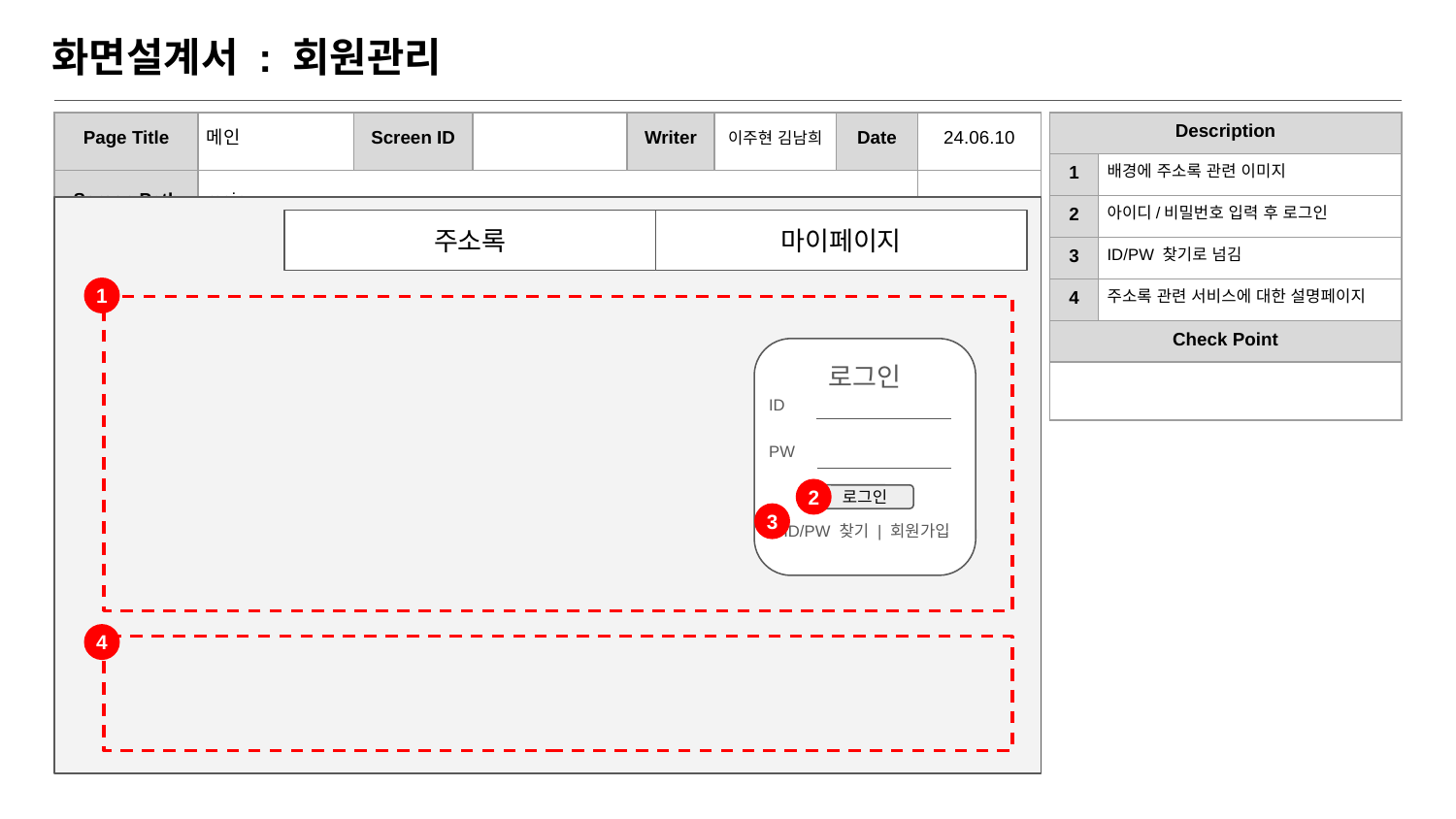

# 화면설계서 : 회원관리
| Page Title | 메인 | Screen ID |  | Writer | 이주현 김남희 | Date | 24.06.10 |
| --- | --- | --- | --- | --- | --- | --- | --- |
| Screen Path | main |  |  |  |  |  |  |
| Description |  |
| --- | --- |
| 1 | 배경에 주소록 관련 이미지 |
| 2 | 아이디/비밀번호 입력 후 로그인 |
| 3 | ID/PW 찾기로 넘김 |
| 4 | 주소록 관련 서비스에 대한 설명페이지 |
| Check Point |  |
|  |  |

주소록
마이페이지
1

로그인
ID
PW
ID/PW 찾기 | 회원가입
2
로그인
3
4